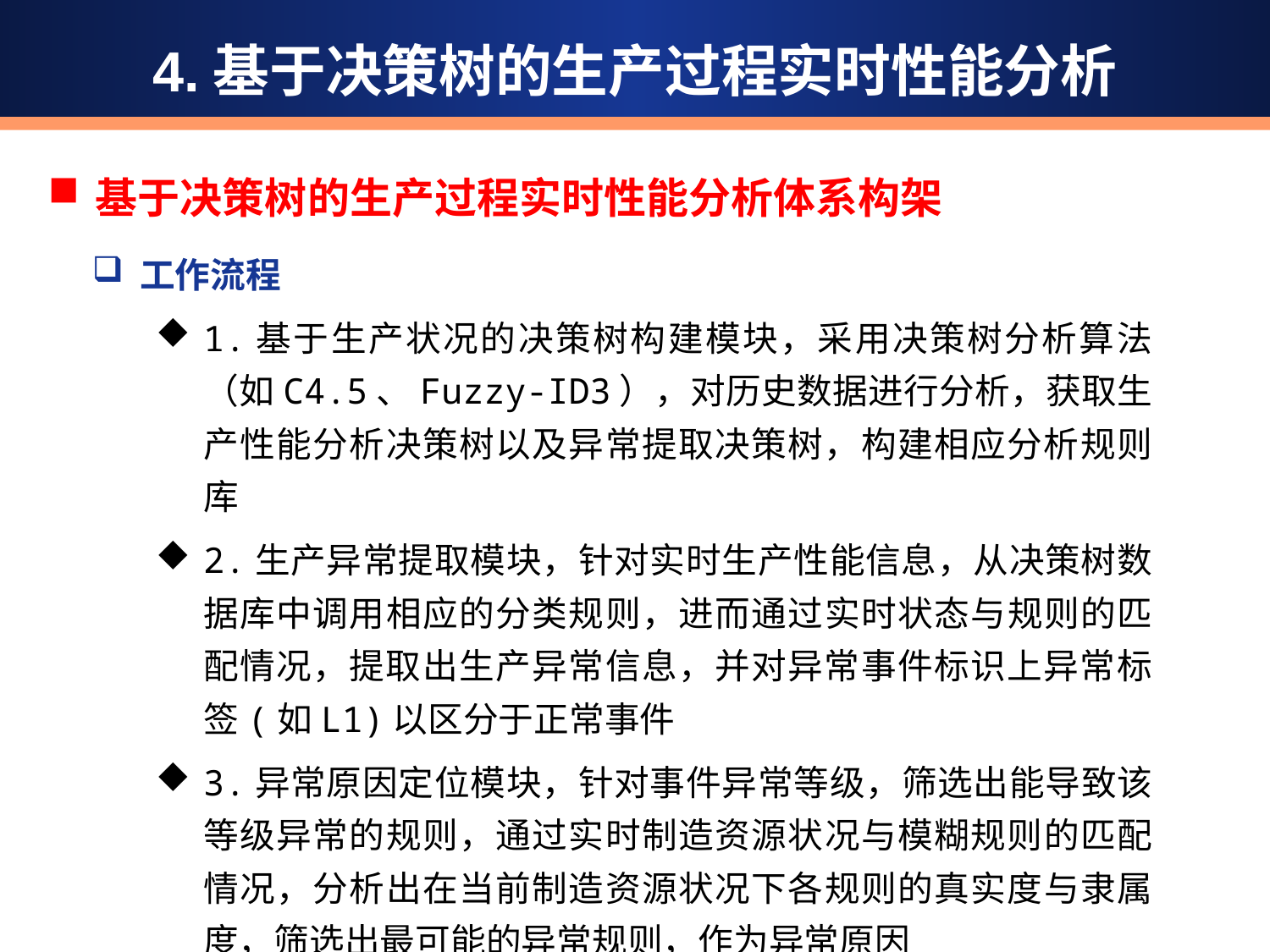

4.基于决策树的生产过程实时性能分析
基于决策树的生产过程实时性能分析体系构架
工作流程
1.基于生产状况的决策树构建模块，采用决策树分析算法（如C4.5、Fuzzy-ID3），对历史数据进行分析，获取生产性能分析决策树以及异常提取决策树，构建相应分析规则库
2.生产异常提取模块，针对实时生产性能信息，从决策树数据库中调用相应的分类规则，进而通过实时状态与规则的匹配情况，提取出生产异常信息，并对异常事件标识上异常标签(如L1)以区分于正常事件
3.异常原因定位模块，针对事件异常等级，筛选出能导致该等级异常的规则，通过实时制造资源状况与模糊规则的匹配情况，分析出在当前制造资源状况下各规则的真实度与隶属度，筛选出最可能的异常规则，作为异常原因